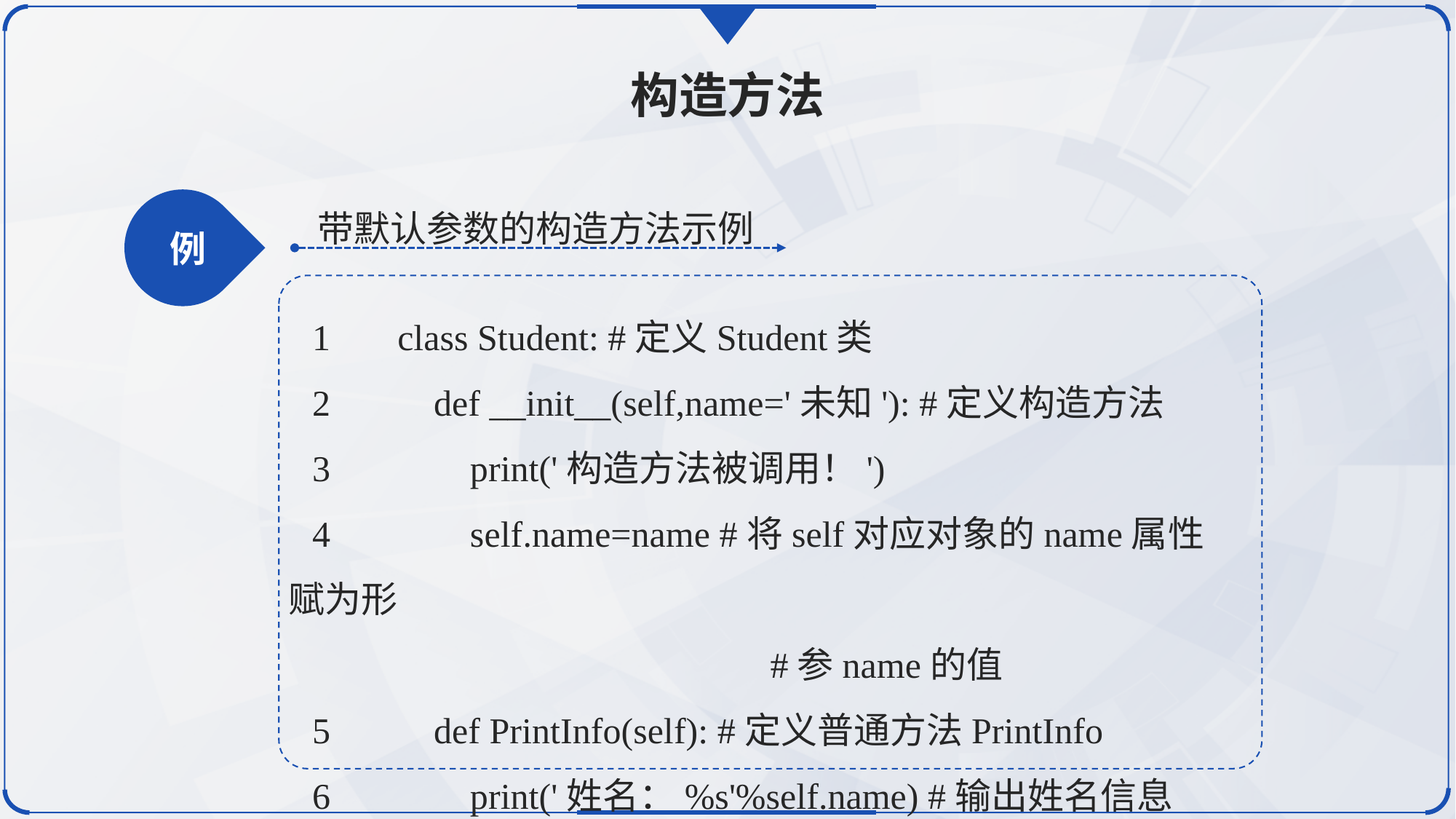

构造方法
带默认参数的构造方法示例

例

1	class Student: #定义Student类
2	    def __init__(self,name='未知'): #定义构造方法
3	        print('构造方法被调用！')
4	        self.name=name #将self对应对象的name属性赋为形
             			     #参name的值
5	    def PrintInfo(self): #定义普通方法PrintInfo
6	        print('姓名：%s'%self.name) #输出姓名信息